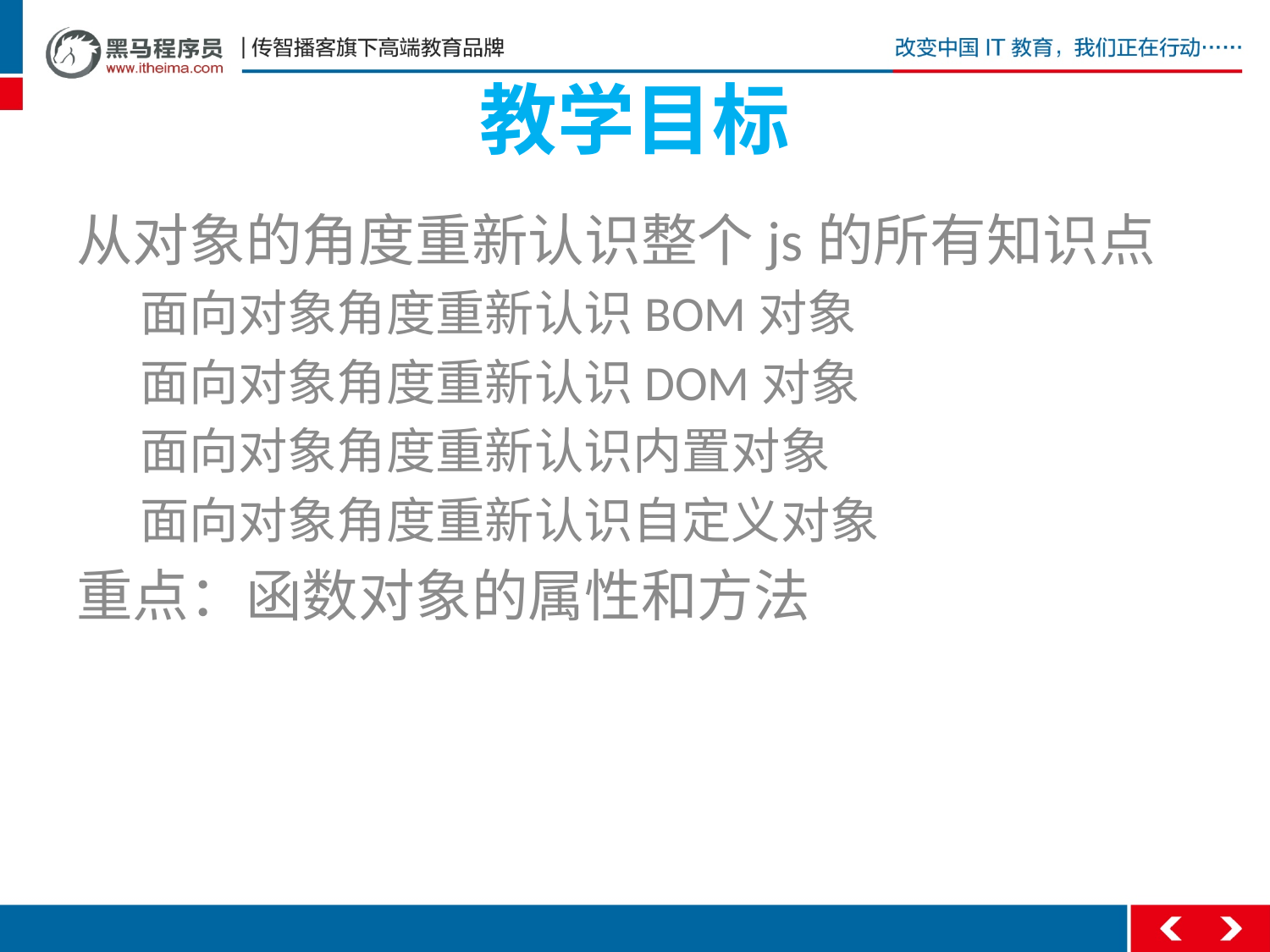

# 教学目标
从对象的角度重新认识整个js的所有知识点
面向对象角度重新认识BOM对象
面向对象角度重新认识DOM对象
面向对象角度重新认识内置对象
面向对象角度重新认识自定义对象
重点：函数对象的属性和方法